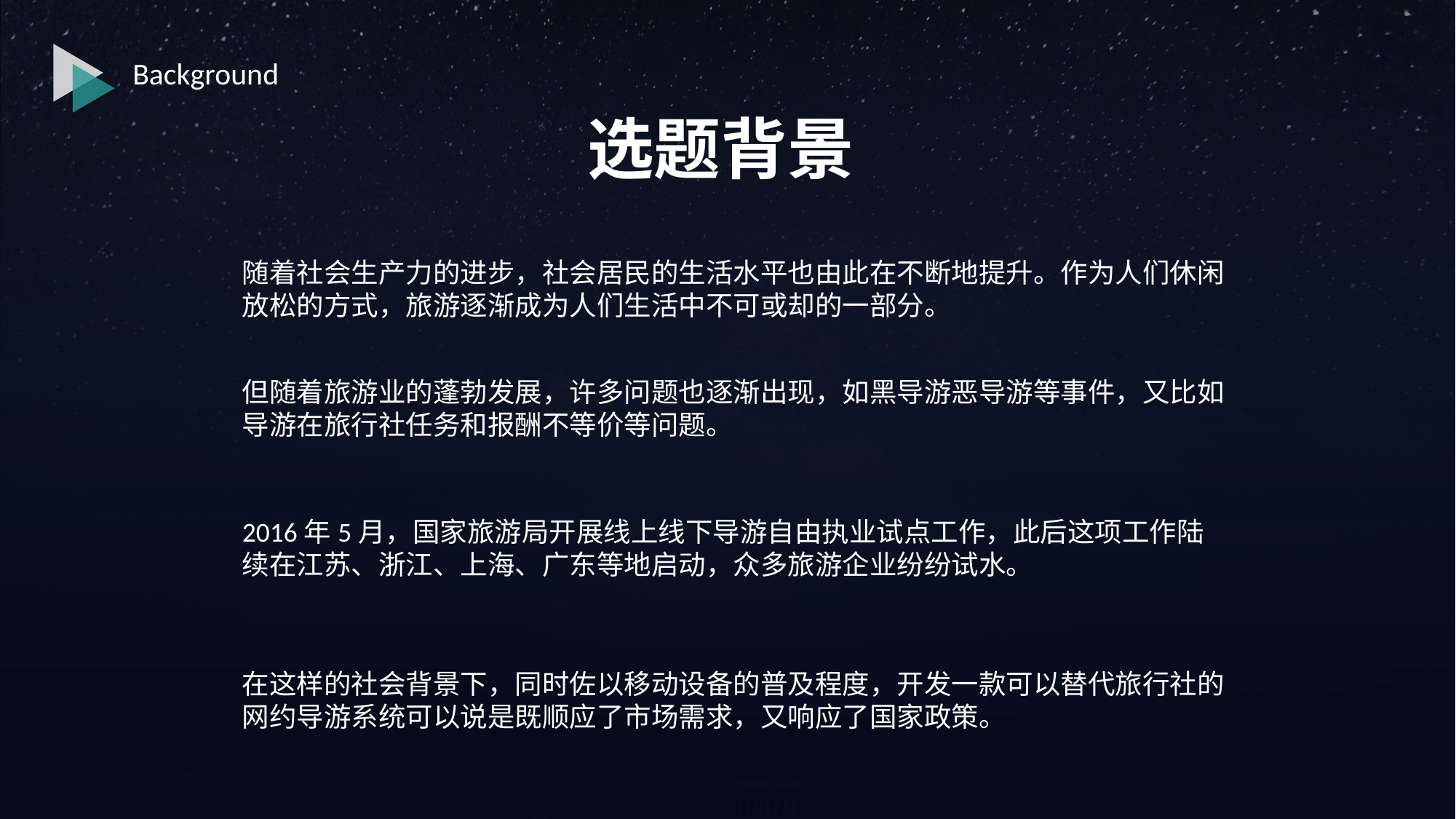

Background
选题背景
随着社会生产力的进步，社会居民的生活水平也由此在不断地提升。作为人们休闲放松的方式，旅游逐渐成为人们生活中不可或却的一部分。
但随着旅游业的蓬勃发展，许多问题也逐渐出现，如黑导游恶导游等事件，又比如导游在旅行社任务和报酬不等价等问题。
2016年5月，国家旅游局开展线上线下导游自由执业试点工作，此后这项工作陆续在江苏、浙江、上海、广东等地启动，众多旅游企业纷纷试水。
在这样的社会背景下，同时佐以移动设备的普及程度，开发一款可以替代旅行社的网约导游系统可以说是既顺应了市场需求，又响应了国家政策。